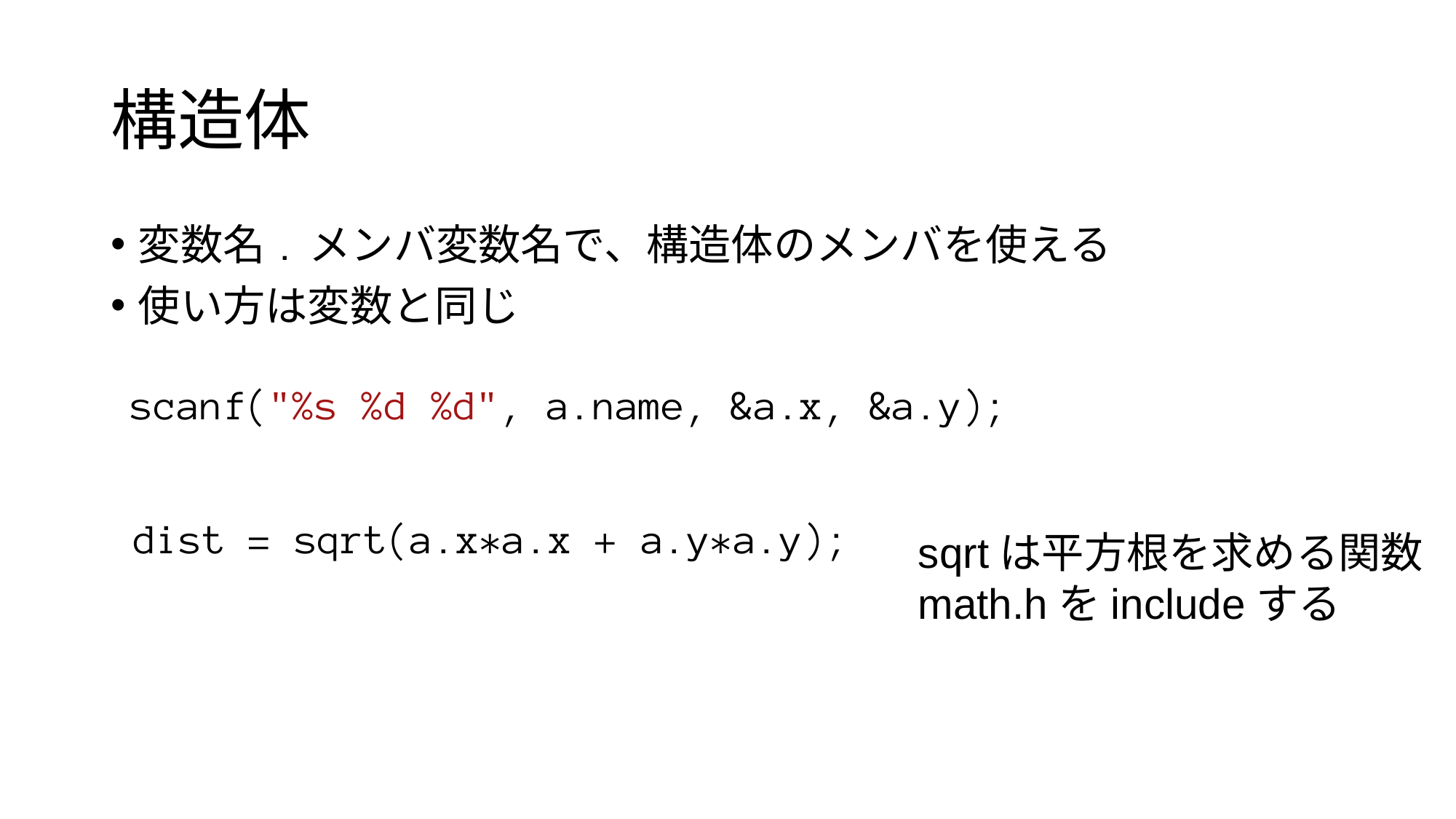

# 構造体
変数名.メンバ変数名で、構造体のメンバを使える
使い方は変数と同じ

scanf("%s %d %d", a.name, &a.x, &a.y);

 dist = sqrt(a.x*a.x + a.y*a.y);

sqrtは平方根を求める関数
math.hをincludeする